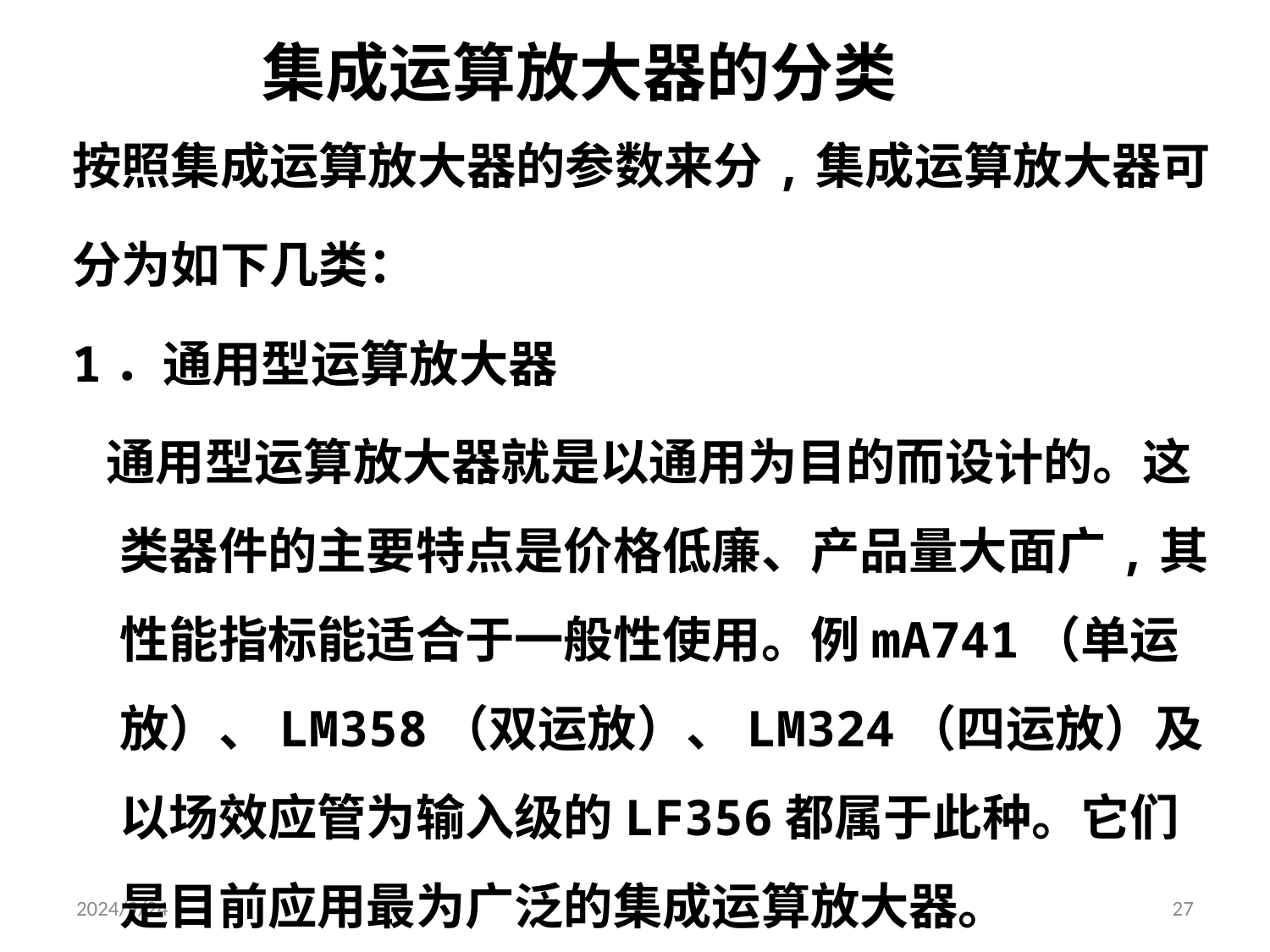

# 集成运算放大器的分类
按照集成运算放大器的参数来分,集成运算放大器可
分为如下几类：
1．通用型运算放大器
  通用型运算放大器就是以通用为目的而设计的。这类器件的主要特点是价格低廉、产品量大面广,其性能指标能适合于一般性使用。例mA741（单运放）、LM358（双运放）、LM324（四运放）及以场效应管为输入级的LF356都属于此种。它们是目前应用最为广泛的集成运算放大器。

2024/9/24
27